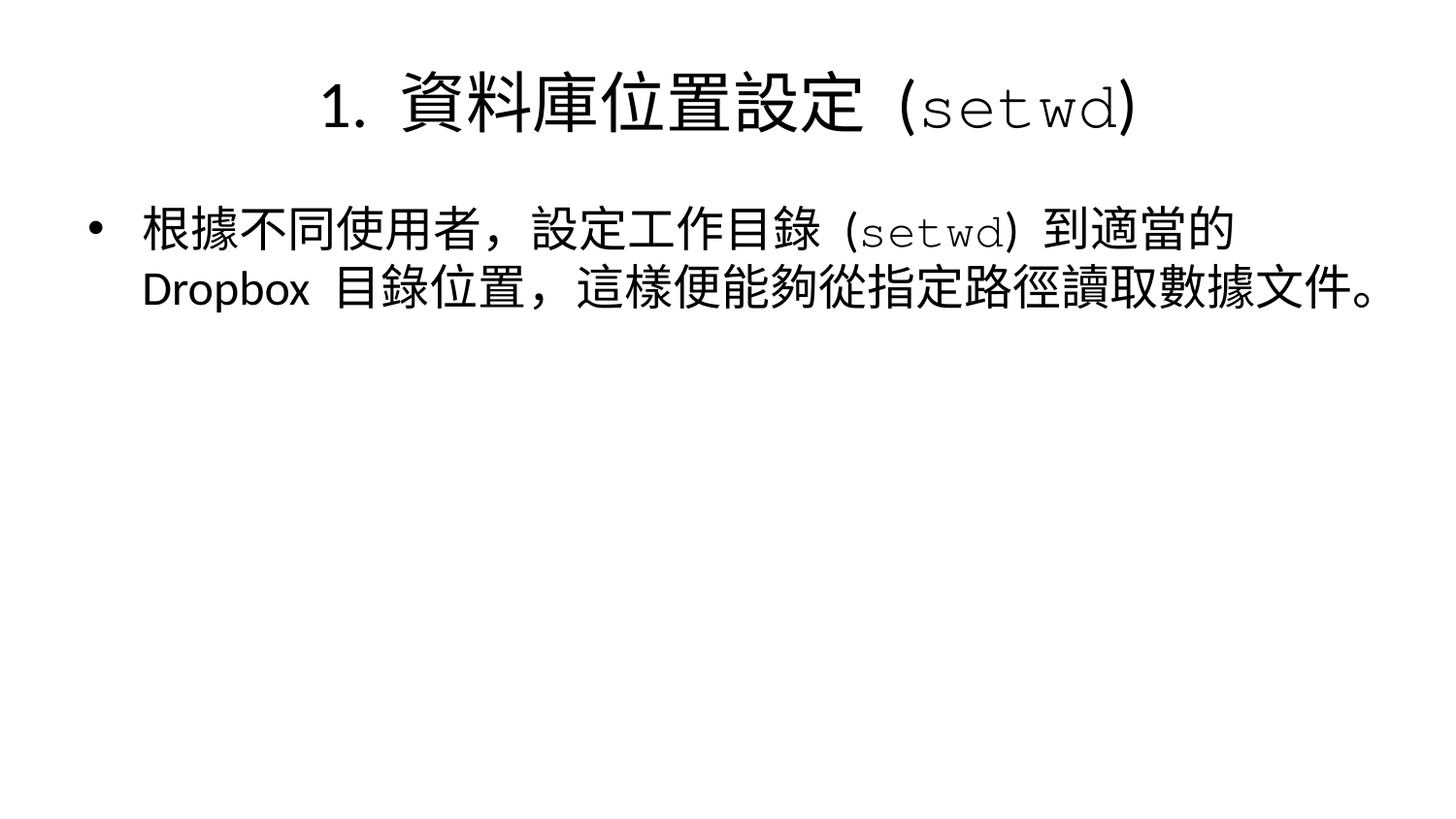

# 1. 資料庫位置設定 (setwd)
根據不同使用者，設定工作目錄 (setwd) 到適當的 Dropbox 目錄位置，這樣便能夠從指定路徑讀取數據文件。